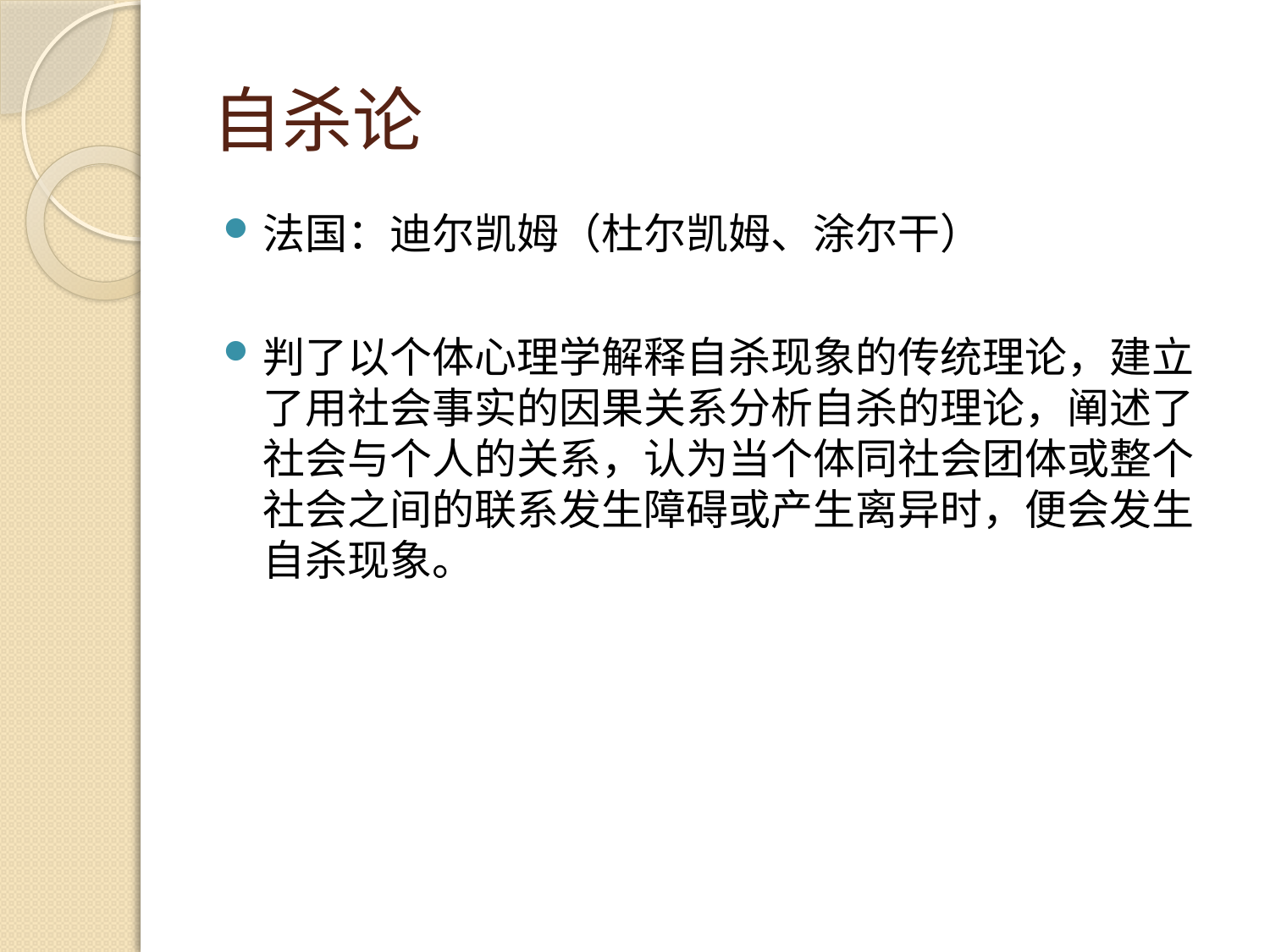

# 自杀论
法国：迪尔凯姆（杜尔凯姆、涂尔干）

判了以个体心理学解释自杀现象的传统理论，建立了用社会事实的因果关系分析自杀的理论，阐述了社会与个人的关系，认为当个体同社会团体或整个社会之间的联系发生障碍或产生离异时，便会发生自杀现象。